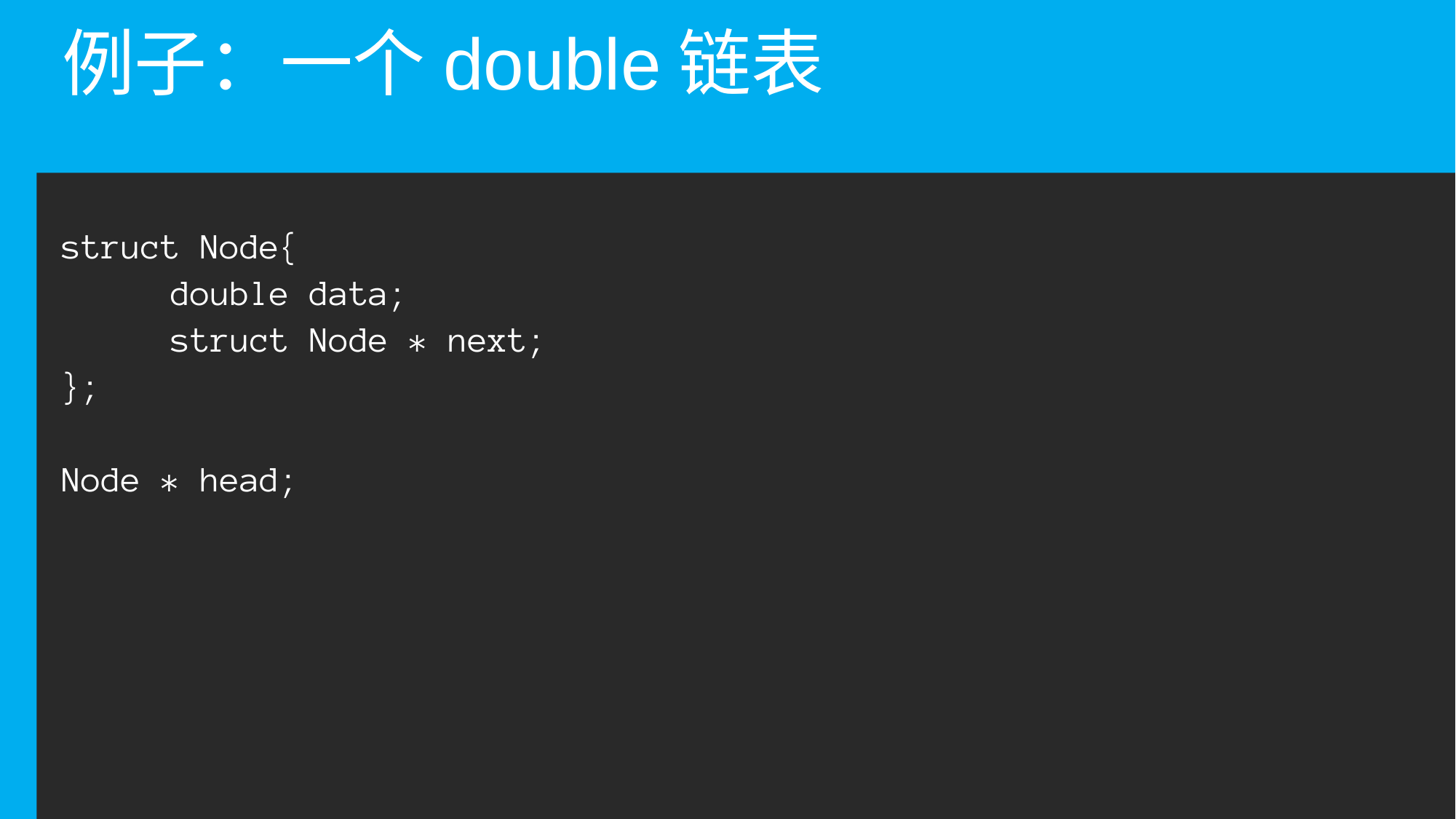

# 例子：一个double链表
struct Node{
	double data;
	struct Node * next;
};

Node * head;